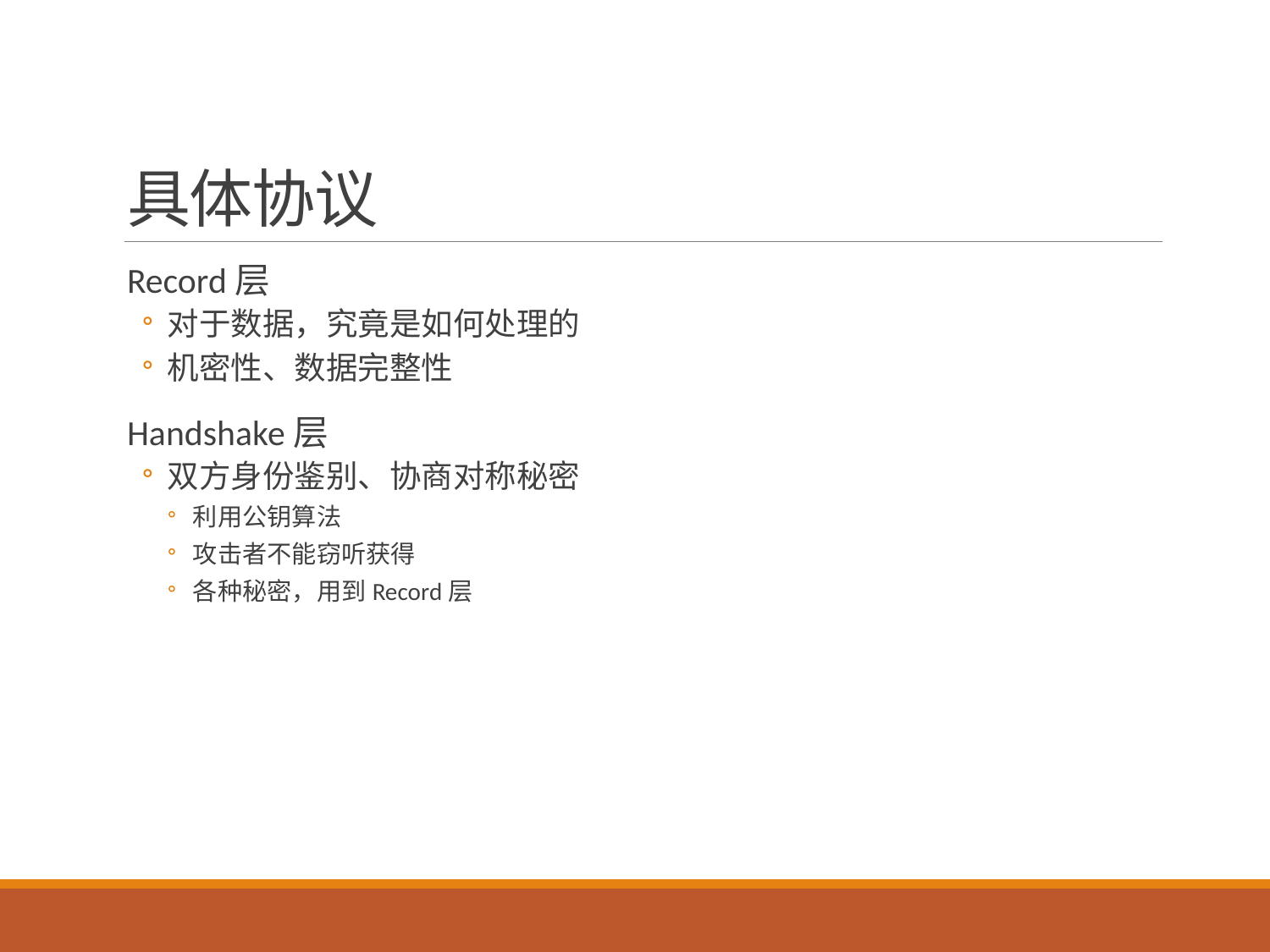

# 具体协议
Record层
对于数据，究竟是如何处理的
机密性、数据完整性
Handshake层
双方身份鉴别、协商对称秘密
利用公钥算法
攻击者不能窃听获得
各种秘密，用到Record层
17